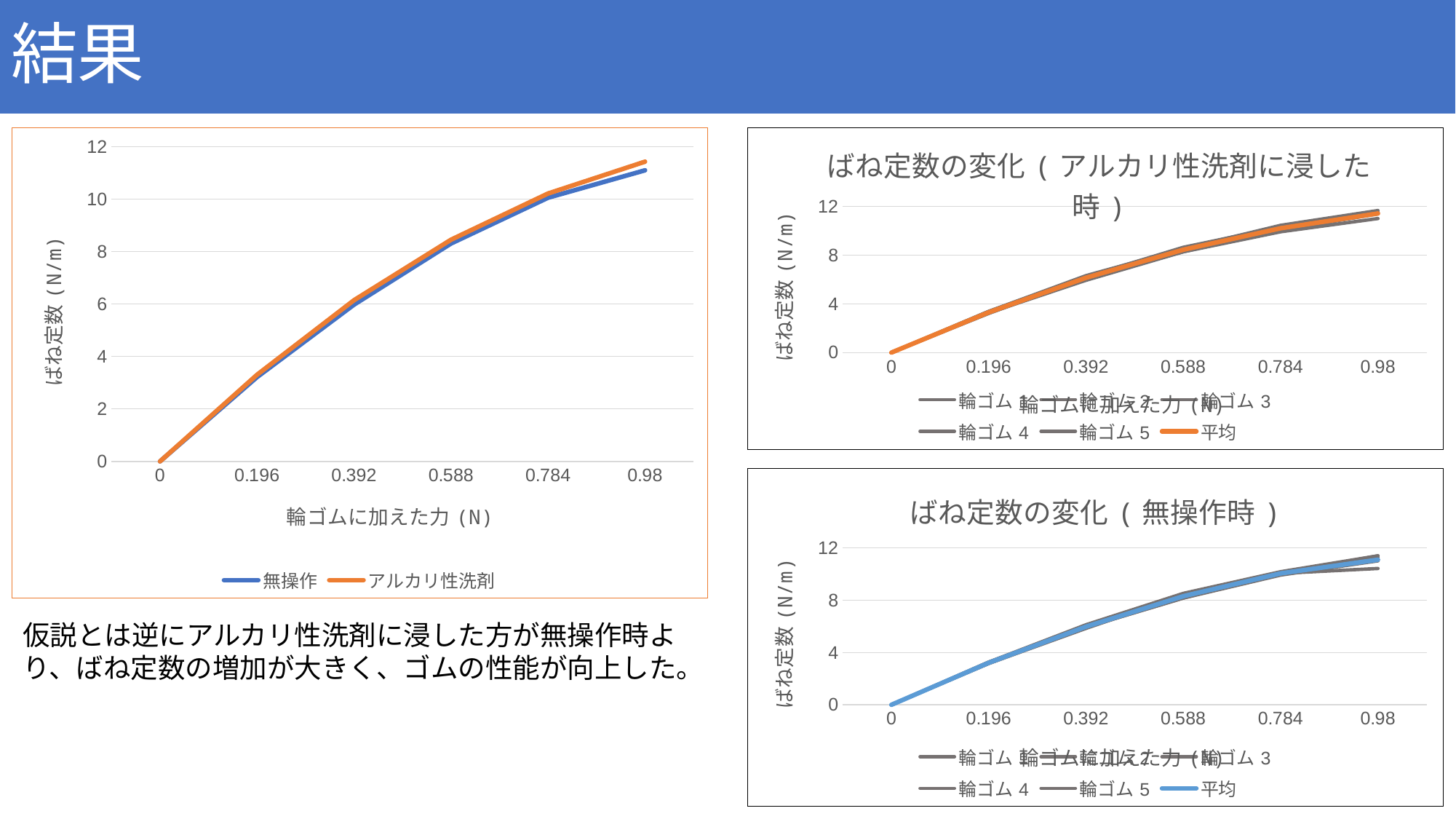

結果

### Chart

| Category | 無操作 | アルカリ性洗剤 |
|---|---|---|
| 0 | 0.0 | 0.0 |
| 0.19600000000000001 | 3.2138057465185974 | 3.3010137554173733 |
| 0.39200000000000002 | 5.977060675642765 | 6.146839361355491 |
| 0.58799999999999997 | 8.307352520922636 | 8.450783473217822 |
| 0.78400000000000003 | 10.051942993715146 | 10.21204899297904 |
| 0.98000000000000009 | 11.098366672092073 | 11.426414997668783 |

### Chart: ばね定数の変化(アルカリ性洗剤に浸した時)

| Category | 輪ゴム1 | 輪ゴム2 | 輪ゴム3 | 輪ゴム4 | 輪ゴム5 | 平均 |
|---|---|---|---|---|---|---|
| 0 | 0.0 | 0.0 | 0.0 | 0.0 | 0.0 | 0.0 |
| 0.19600000000000001 | 3.2131147540983607 | 3.3793103448275863 | 3.266666666666667 | 3.3793103448275863 | 3.266666666666667 | 3.3010137554173733 |
| 0.39200000000000002 | 6.125 | 6.222222222222222 | 6.125 | 6.322580645161291 | 5.9393939393939394 | 6.146839361355491 |
| 0.58799999999999997 | 8.28169014084507 | 8.647058823529411 | 8.521739130434781 | 8.521739130434781 | 8.28169014084507 | 8.450783473217822 |
| 0.78400000000000003 | 10.051282051282051 | 10.31578947368421 | 10.31578947368421 | 10.453333333333335 | 9.924050632911392 | 10.21204899297904 |
| 0.98000000000000009 | 11.395348837209305 | 11.529411764705882 | 11.529411764705882 | 11.666666666666668 | 11.011235955056181 | 11.426414997668783 |

### Chart: ばね定数の変化(無操作時)

| Category | 輪ゴム1 | 輪ゴム2 | 輪ゴム3 | 輪ゴム4 | 輪ゴム5 | 平均 |
|---|---|---|---|---|---|---|
| 0 | 0.0 | 0.0 | 0.0 | 0.0 | 0.0 | 0.0 |
| 0.19600000000000001 | 3.266666666666667 | 3.266666666666667 | 3.2131147540983607 | 3.1612903225806455 | 3.1612903225806455 | 3.2138057465185974 |
| 0.39200000000000002 | 5.9393939393939394 | 6.125 | 6.030769230769231 | 5.9393939393939394 | 5.850746268656716 | 5.977060675642765 |
| 0.58799999999999997 | 8.166666666666666 | 8.521739130434781 | 8.28169014084507 | 8.166666666666666 | 8.399999999999999 | 8.307352520922636 |
| 0.78400000000000003 | 9.924050632911392 | 10.181818181818182 | 10.051282051282051 | 10.051282051282051 | 10.051282051282051 | 10.051942993715146 |
| 0.98000000000000009 | 11.011235955056181 | 11.395348837209305 | 11.264367816091957 | 11.395348837209305 | 10.425531914893618 | 11.098366672092073 |
仮説とは逆にアルカリ性洗剤に浸した方が無操作時より、ばね定数の増加が大きく、ゴムの性能が向上した。